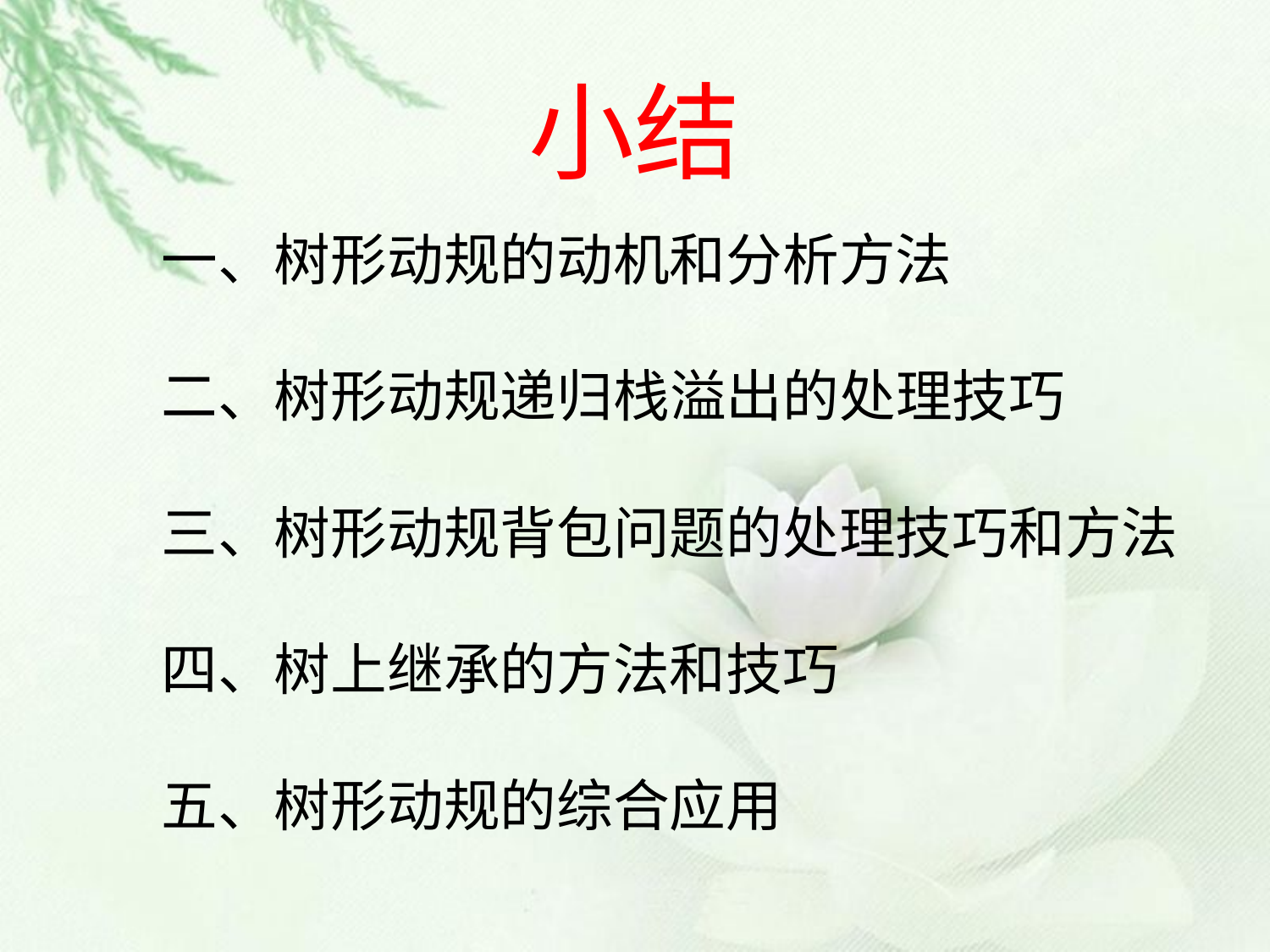

小结
一、树形动规的动机和分析方法
二、树形动规递归栈溢出的处理技巧
三、树形动规背包问题的处理技巧和方法
四、树上继承的方法和技巧
五、树形动规的综合应用